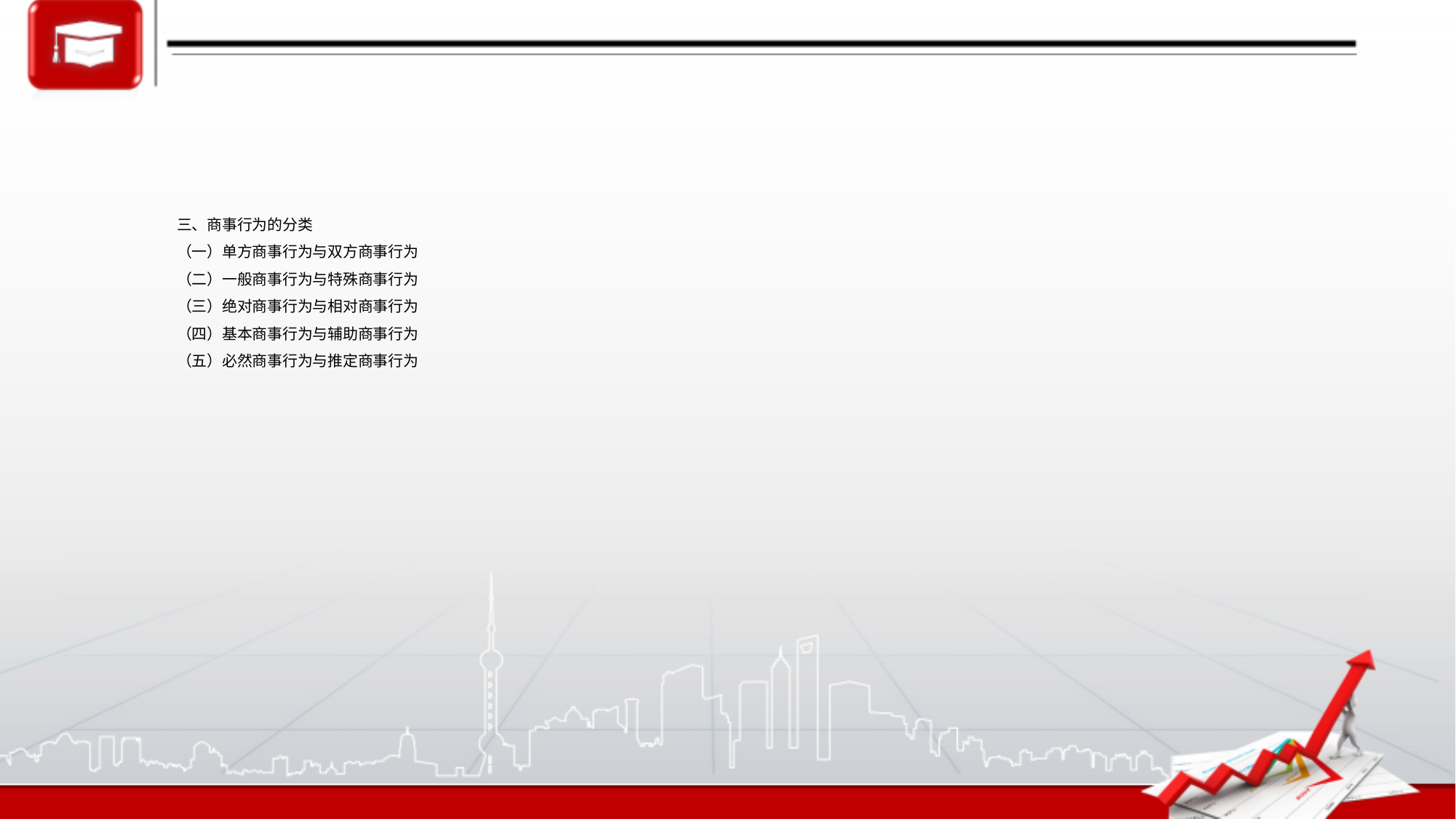

# 三、商事行为的分类 （一）单方商事行为与双方商事行为 （二）一般商事行为与特殊商事行为 （三）绝对商事行为与相对商事行为 （四）基本商事行为与辅助商事行为 （五）必然商事行为与推定商事行为